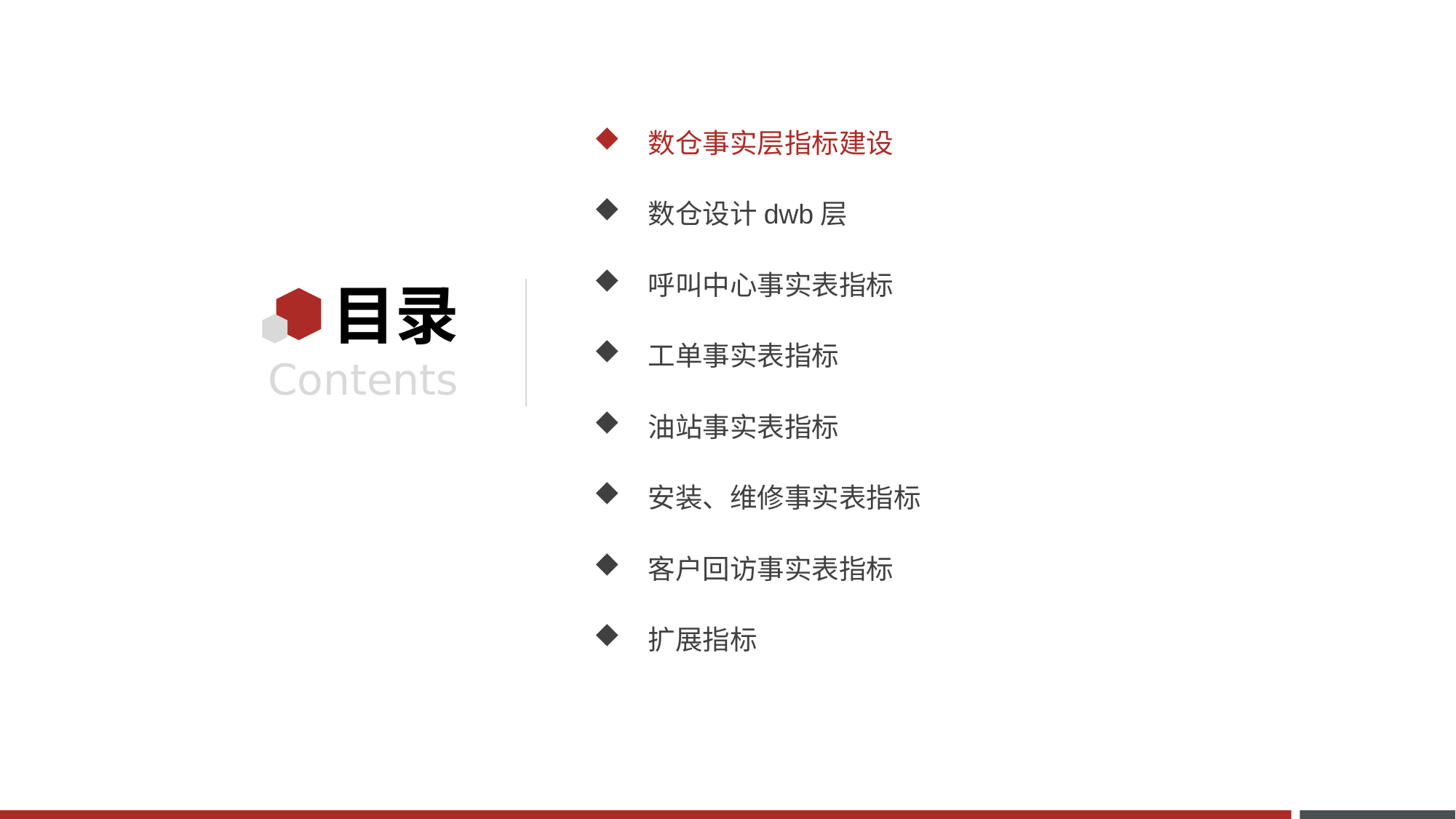

数仓事实层指标建设
数仓设计dwb层
呼叫中心事实表指标
工单事实表指标
油站事实表指标
安装、维修事实表指标
客户回访事实表指标
扩展指标